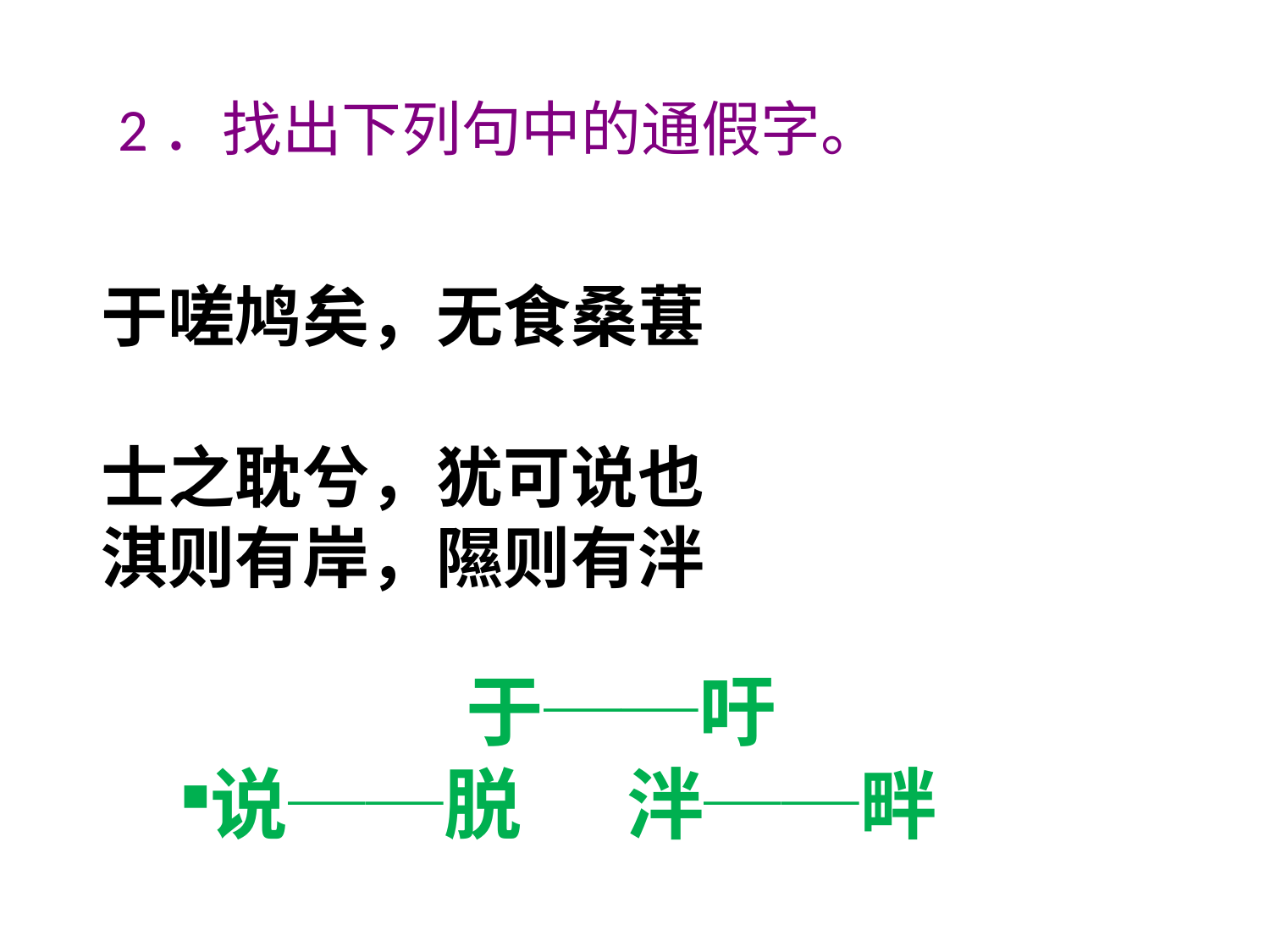

2．找出下列句中的通假字。
于嗟鸠矣，无食桑葚

士之耽兮，犹可说也
淇则有岸，隰则有泮
于——吁
无——毋
说——脱
      于──吁
说──脱      泮──畔
泮——畔